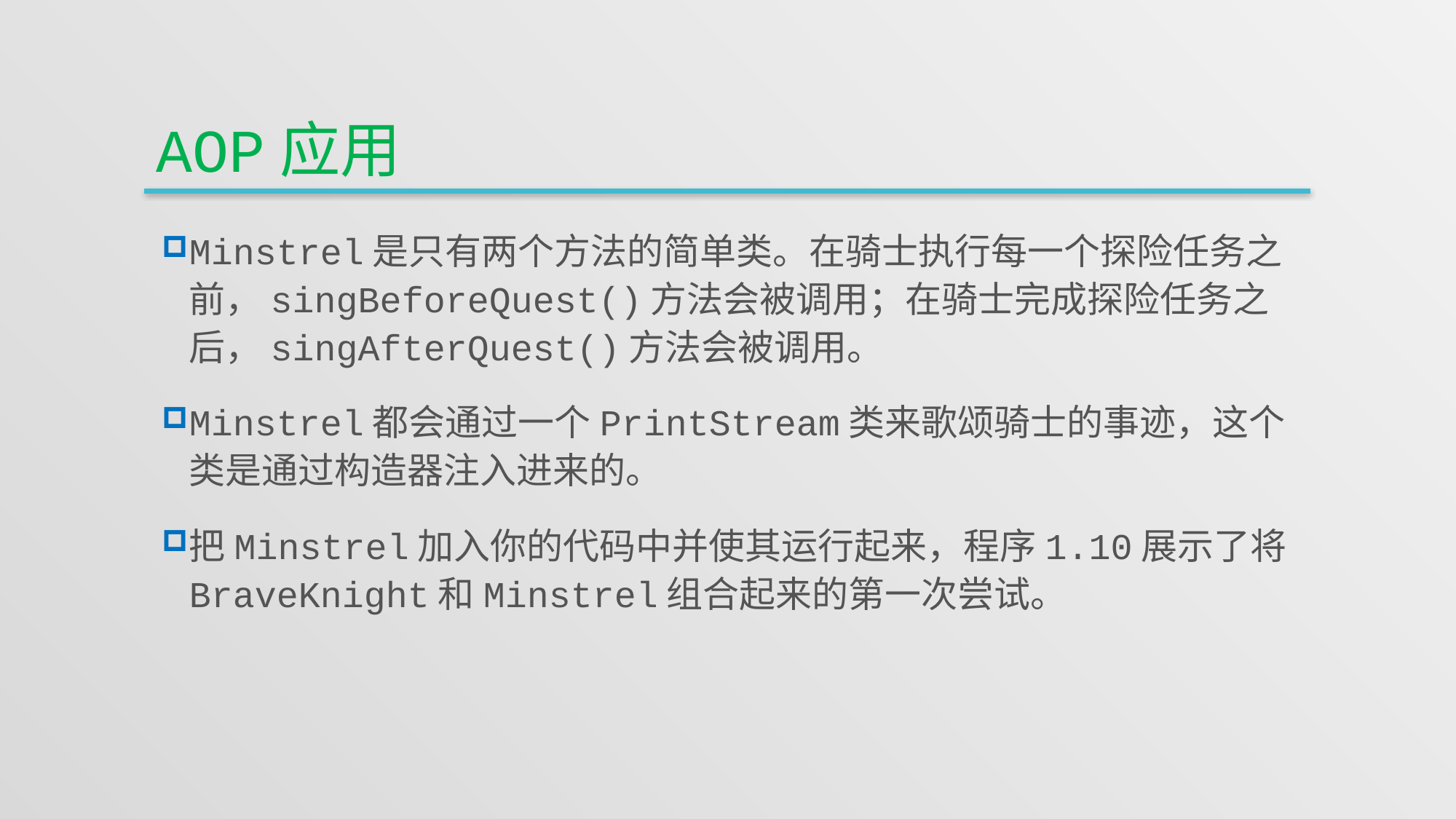

# AOP应用
Minstrel是只有两个方法的简单类。在骑士执行每一个探险任务之前，singBeforeQuest()方法会被调用；在骑士完成探险任务之后，singAfterQuest()方法会被调用。
Minstrel都会通过一个PrintStream类来歌颂骑士的事迹，这个类是通过构造器注入进来的。
把Minstrel加入你的代码中并使其运行起来，程序1.10展示了将BraveKnight和Minstrel组合起来的第一次尝试。